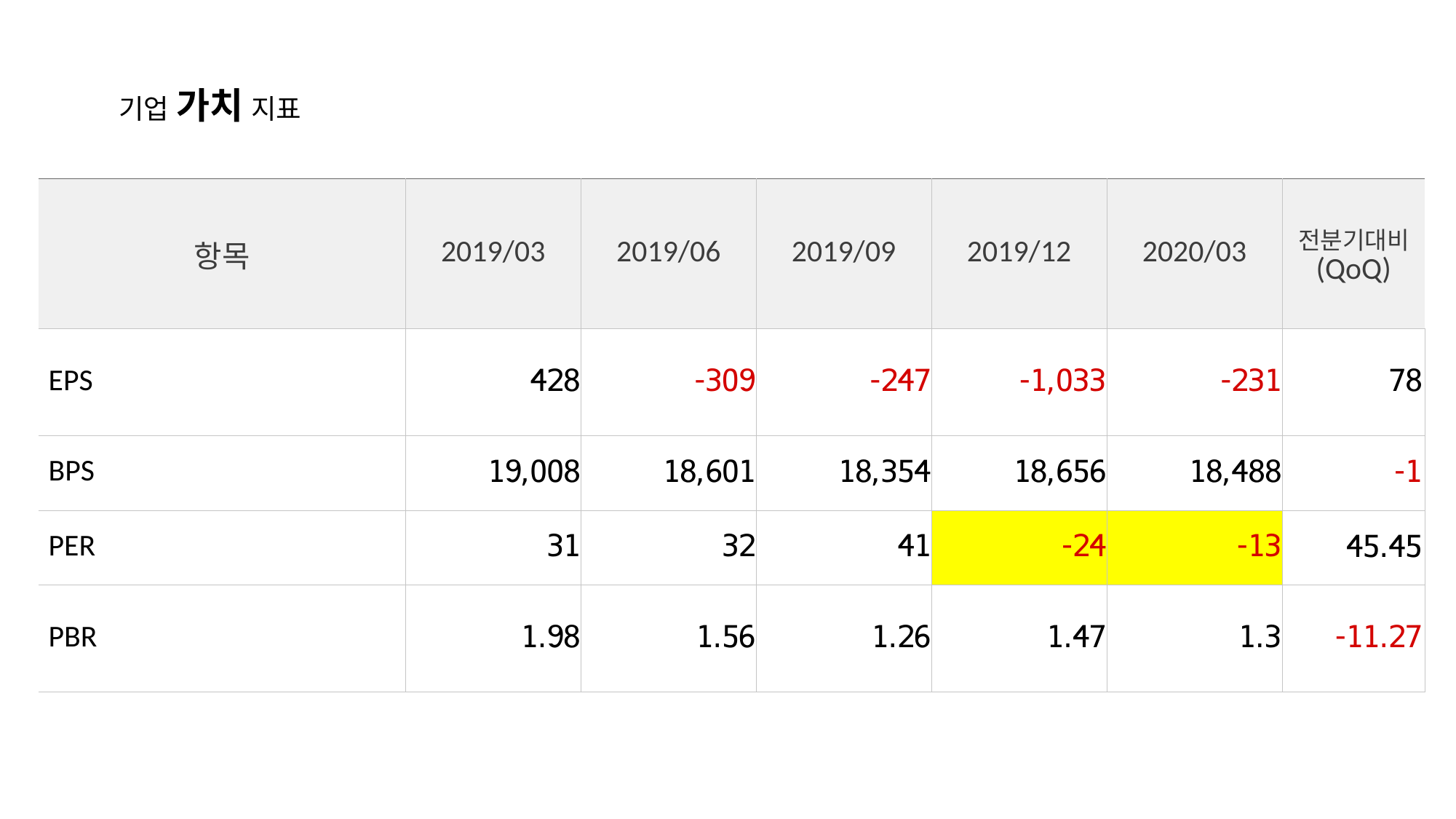

기업 가치 지표
| 항목 | 2019/03 | 2019/06 | 2019/09 | 2019/12 | 2020/03 | 전분기대비 (QoQ) |
| --- | --- | --- | --- | --- | --- | --- |
| EPS | 428 | -309 | -247 | -1,033 | -231 | 78 |
| BPS | 19,008 | 18,601 | 18,354 | 18,656 | 18,488 | -1 |
| PER | 31 | 32 | 41 | -24 | -13 | 45.45 |
| PBR | 1.98 | 1.56 | 1.26 | 1.47 | 1.3 | -11.27 |